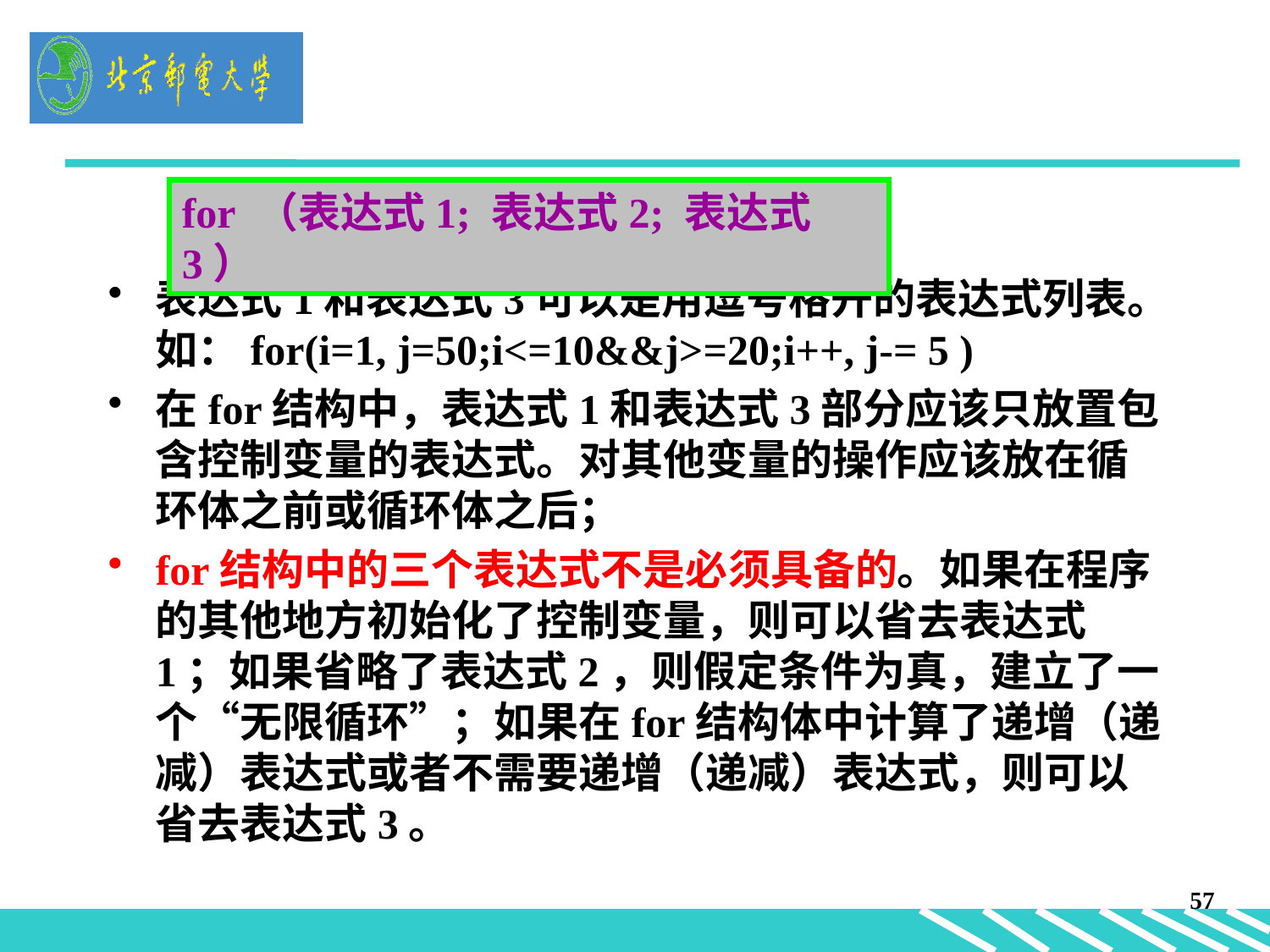

for （表达式1; 表达式2; 表达式3）
表达式1和表达式3可以是用逗号格开的表达式列表。如：for(i=1, j=50;i<=10&&j>=20;i++, j-= 5 )
在for结构中，表达式1和表达式3部分应该只放置包含控制变量的表达式。对其他变量的操作应该放在循环体之前或循环体之后；
for结构中的三个表达式不是必须具备的。如果在程序的其他地方初始化了控制变量，则可以省去表达式1；如果省略了表达式2，则假定条件为真，建立了一个“无限循环”；如果在for结构体中计算了递增（递减）表达式或者不需要递增（递减）表达式，则可以省去表达式3。
57